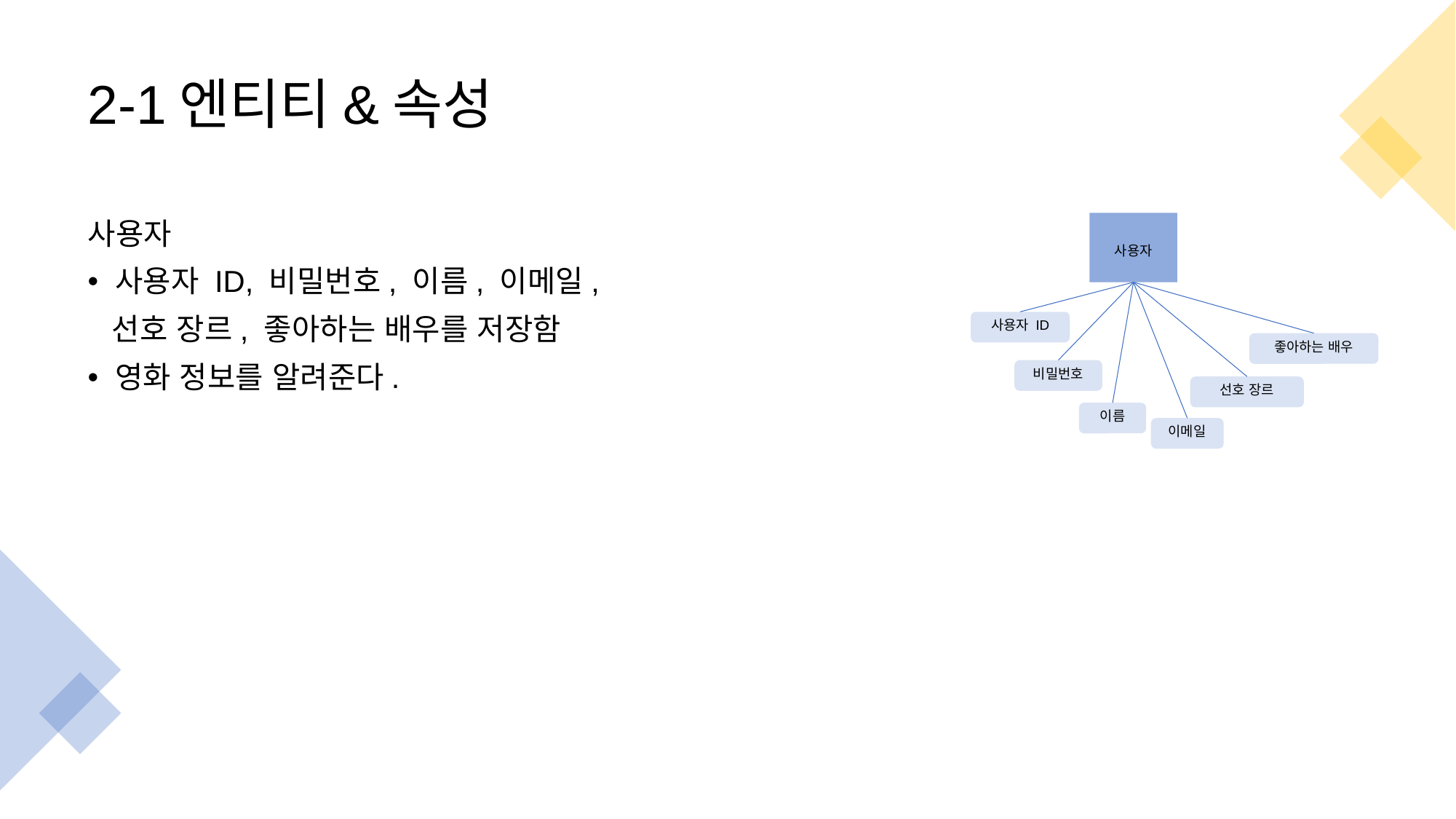

# 2-1엔티티&속성
사용자
사용자 ID, 비밀번호, 이름, 이메일,
  선호 장르, 좋아하는 배우를 저장함
영화 정보를 알려준다.

사용자

사용자 ID
비밀번호
선호 장르
이름
이메일
좋아하는 배우